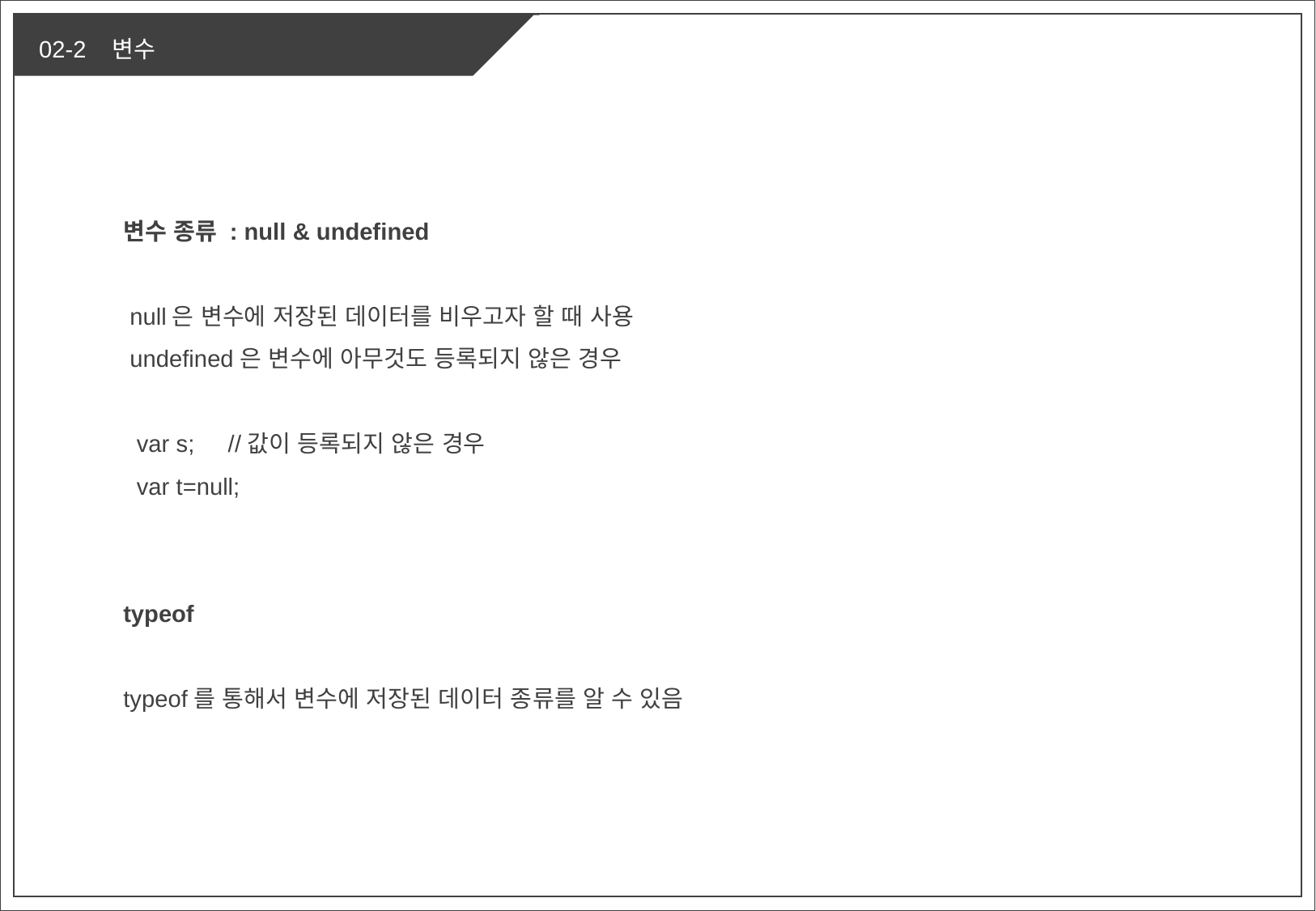

변수 종류 : null & undefined

 null은 변수에 저장된 데이터를 비우고자 할 때 사용
 undefined은 변수에 아무것도 등록되지 않은 경우

  var s;     //값이 등록되지 않은 경우
  var t=null;

typeof

typeof를 통해서 변수에 저장된 데이터 종류를 알 수 있음